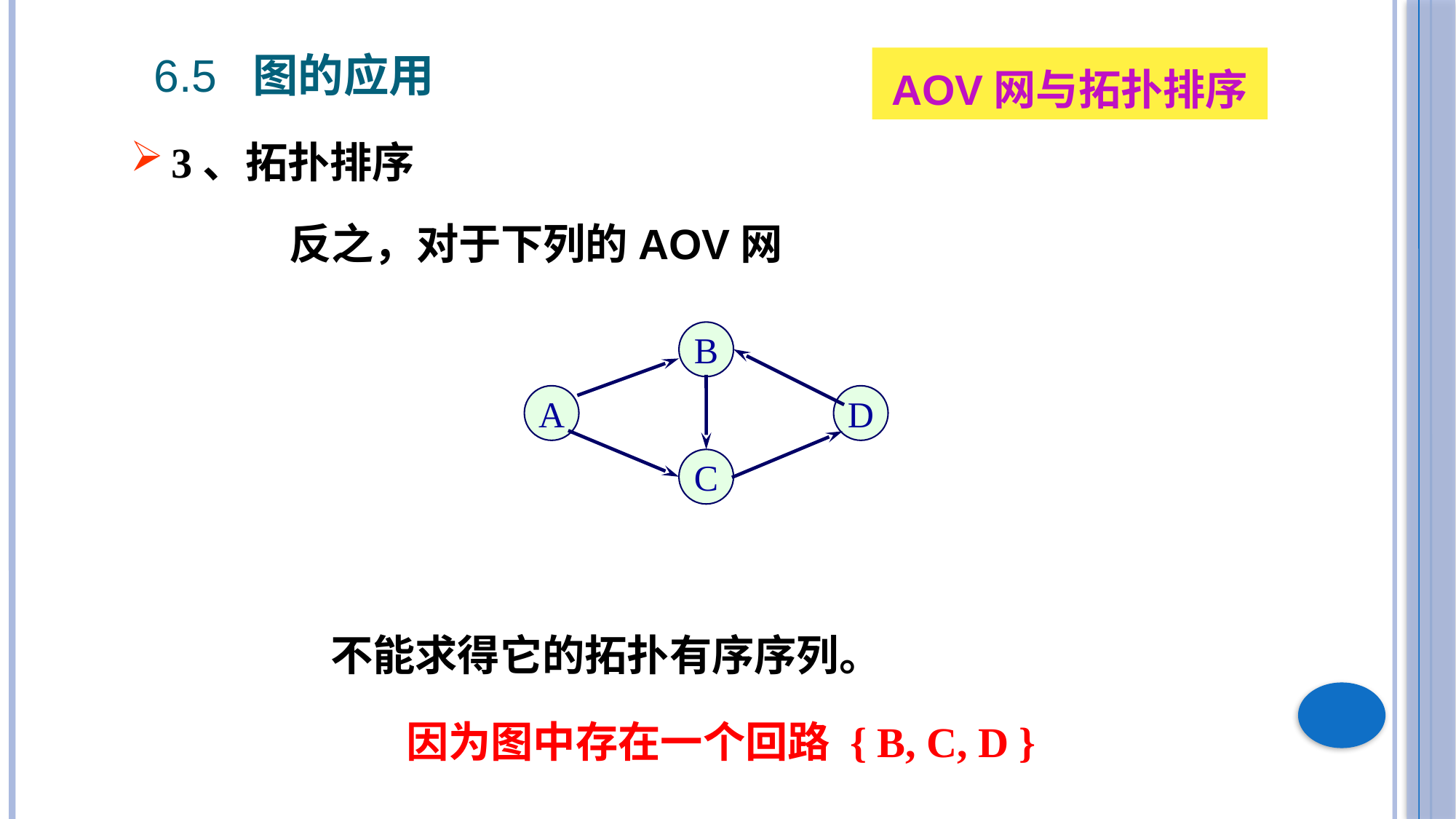

6.5  图的应用
AOV网与拓扑排序
3、拓扑排序

反之，对于下列的AOV网
B

A
D

C
不能求得它的拓扑有序序列。
因为图中存在一个回路 { B, C, D }